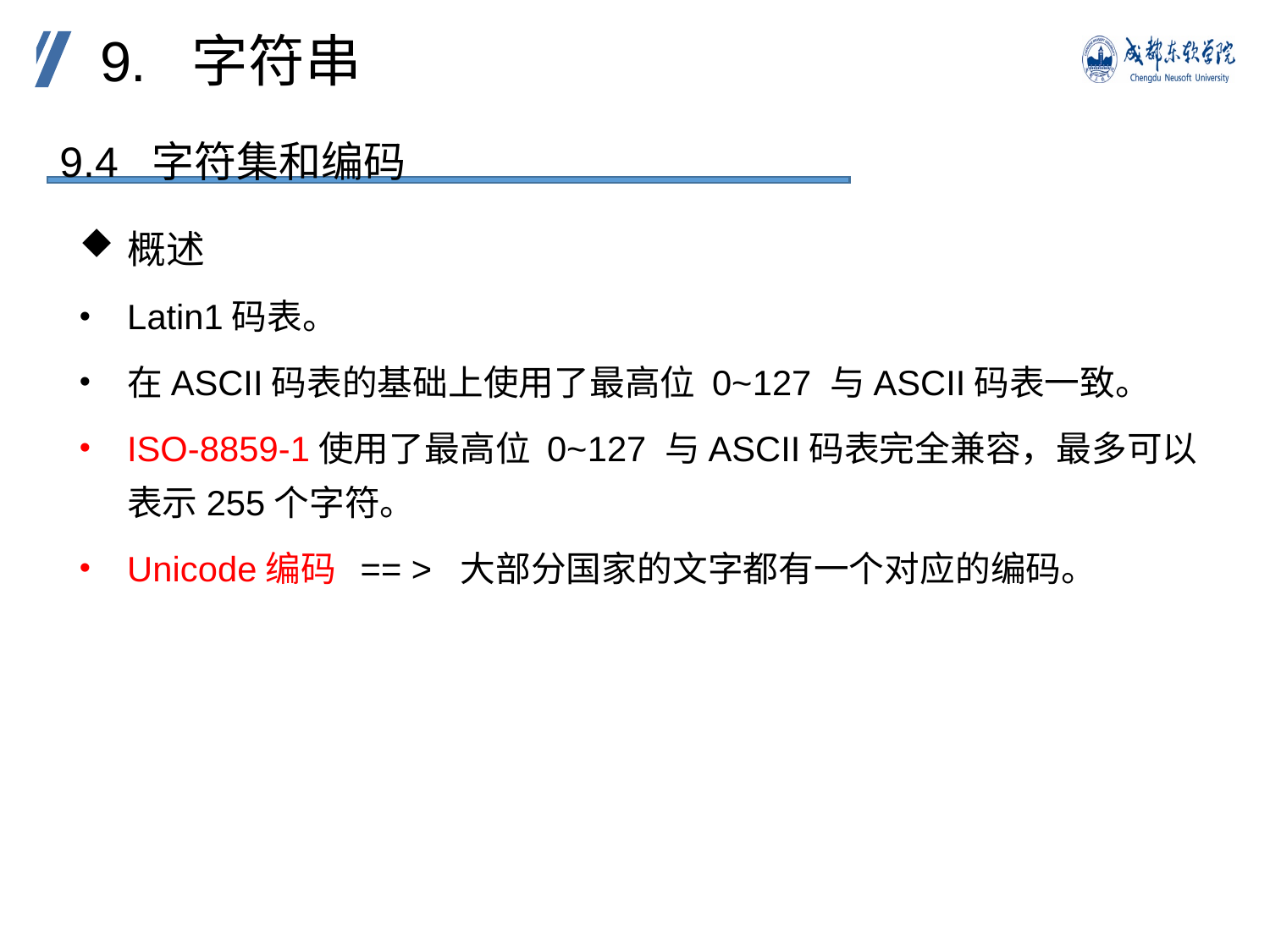

9.  字符串
9.4  字符集和编码

概述
Latin1码表。
在ASCII码表的基础上使用了最高位 0~127 与ASCII码表一致。
ISO-8859-1使用了最高位 0~127 与ASCII码表完全兼容，最多可以表示255个字符。
Unicode编码  == >  大部分国家的文字都有一个对应的编码。